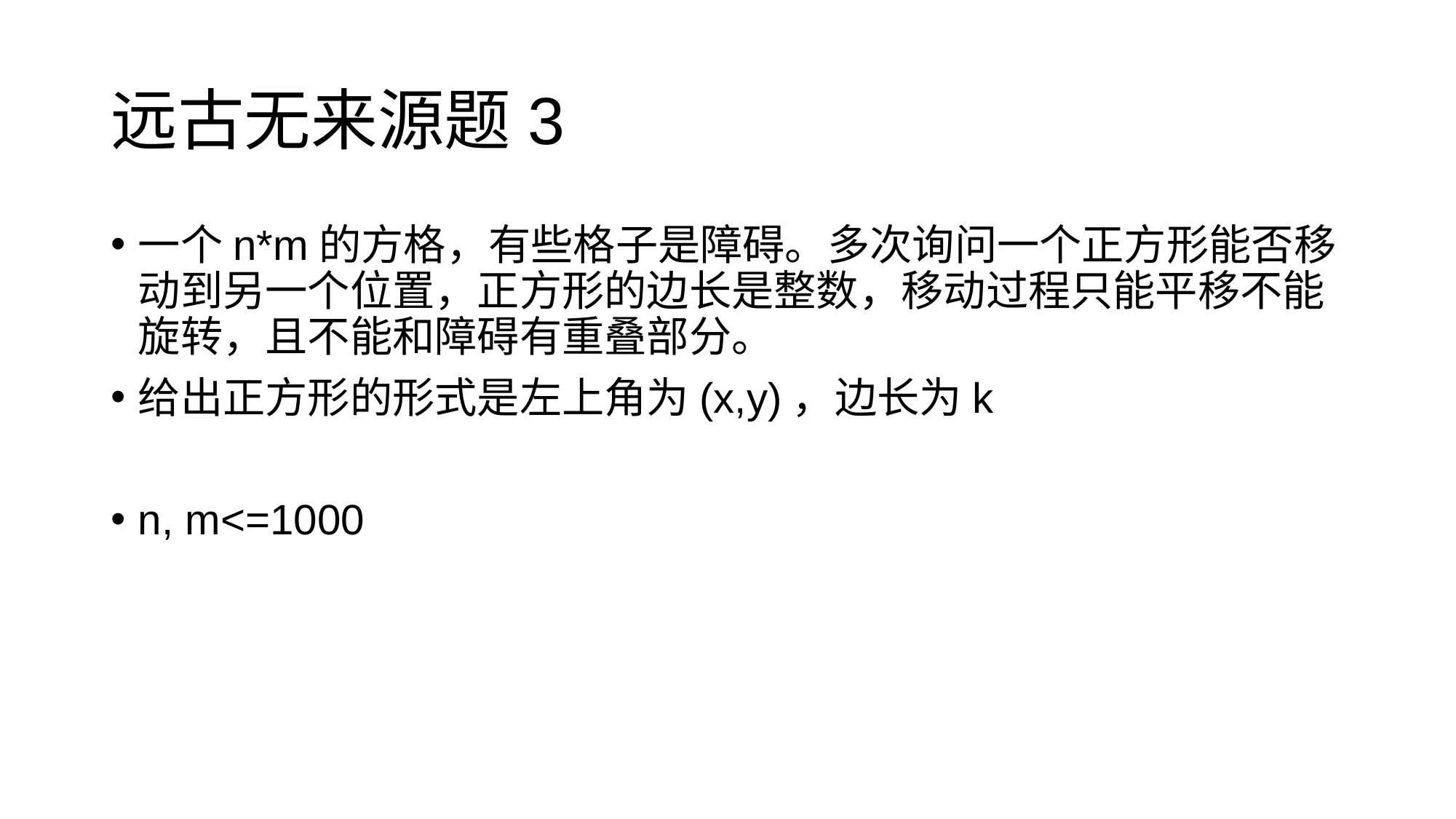

# 远古无来源题3
一个n*m的方格，有些格子是障碍。多次询问一个正方形能否移动到另一个位置，正方形的边长是整数，移动过程只能平移不能旋转，且不能和障碍有重叠部分。
给出正方形的形式是左上角为(x,y)，边长为k

n, m<=1000